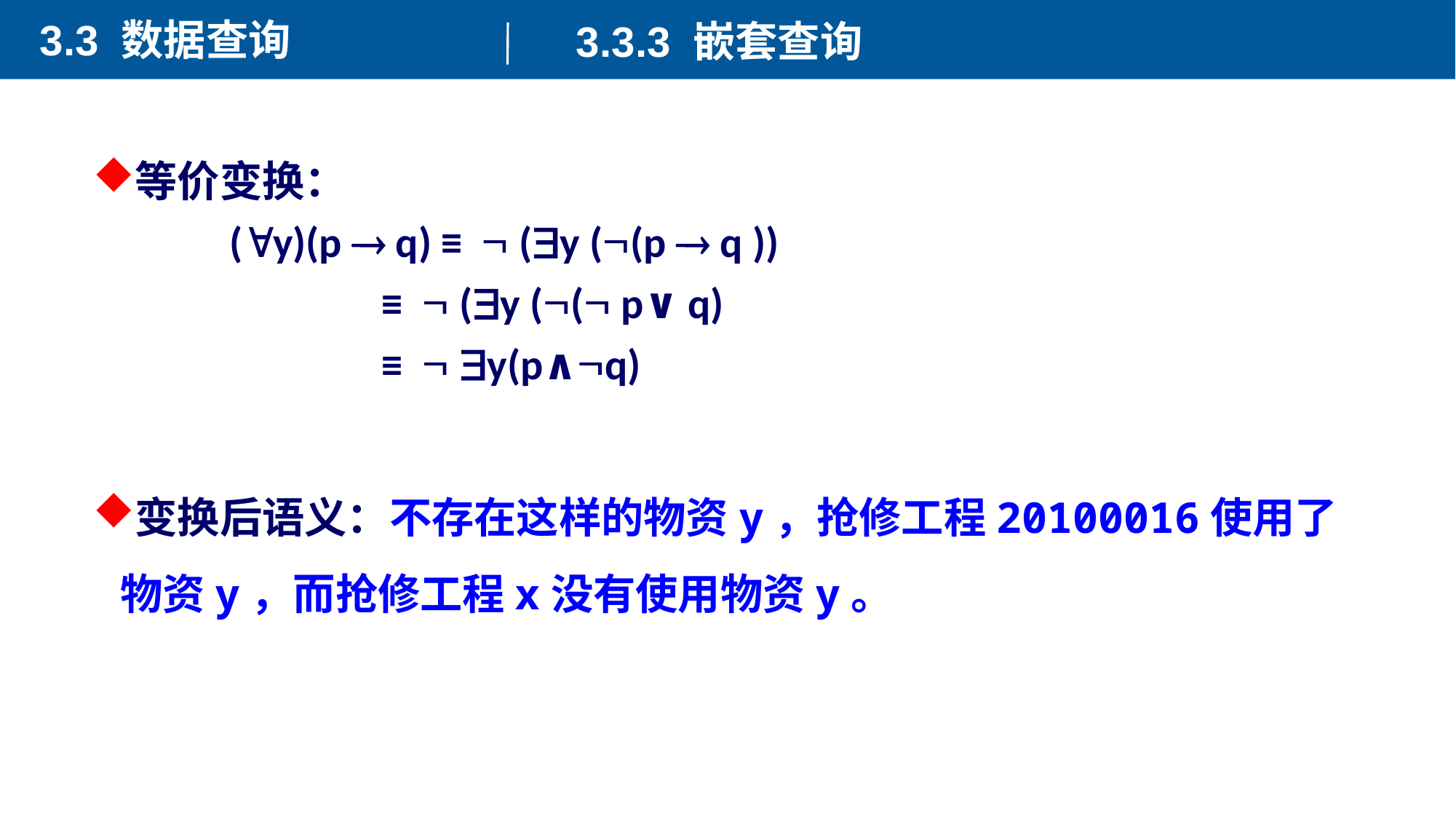

3.3 数据查询
3.3.3 嵌套查询
等价变换：
    	(∀y)(p → q) ≡  ¬ (∃y (¬(p → q ))
                              ≡  ¬ (∃y (¬(¬ p∨ q)
                              ≡  ¬ ∃y(p∧¬q)

变换后语义：不存在这样的物资y，抢修工程20100016使用了物资y，而抢修工程x没有使用物资y。